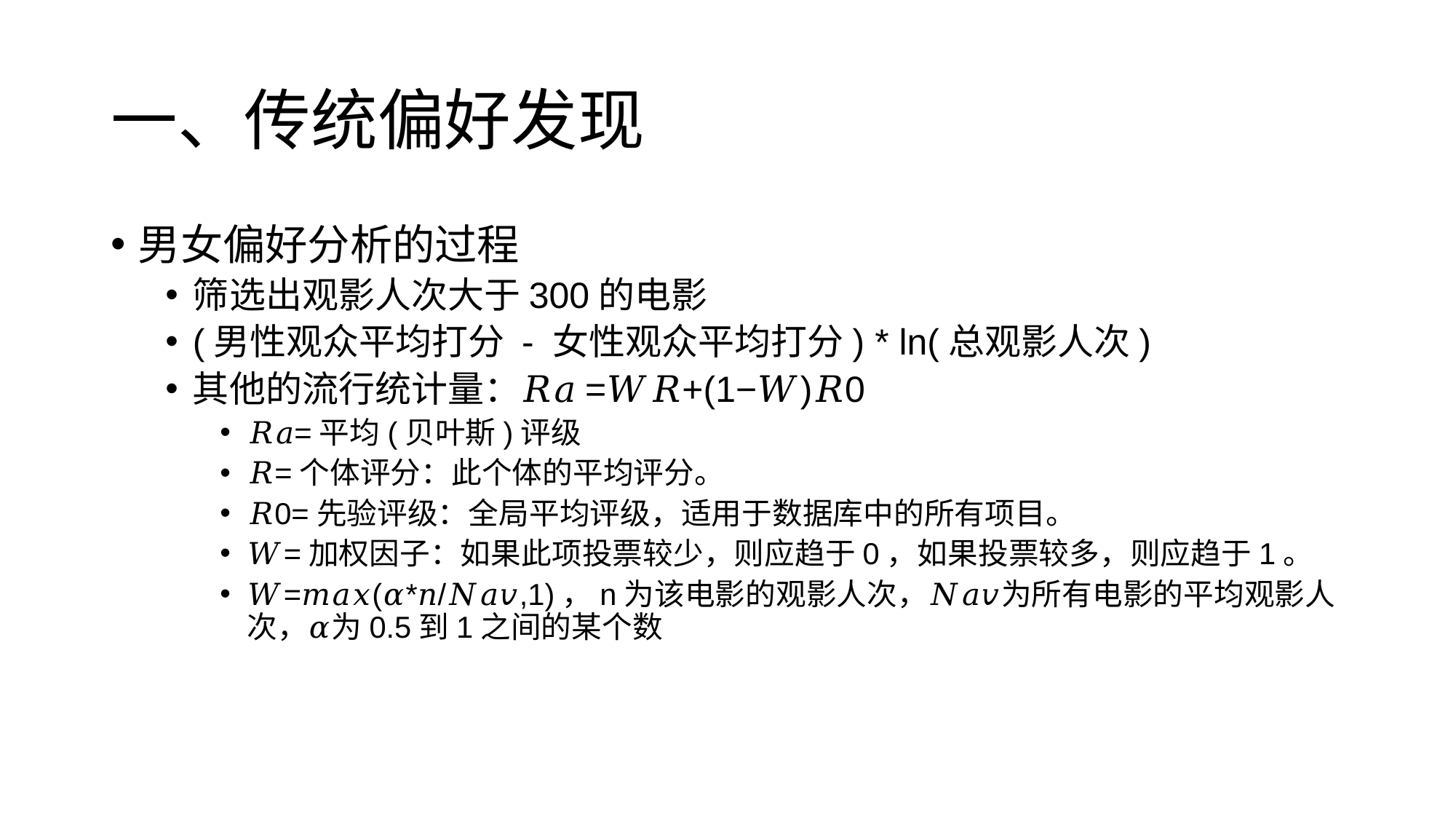

# 一、传统偏好发现
男女偏好分析的过程
筛选出观影人次大于300的电影
(男性观众平均打分 - 女性观众平均打分) * ln(总观影人次)
其他的流行统计量：𝑅𝑎=𝑊𝑅+(1−𝑊)𝑅0
𝑅𝑎=平均(贝叶斯)评级
𝑅=个体评分：此个体的平均评分。
𝑅0=先验评级：全局平均评级，适用于数据库中的所有项目。
𝑊=加权因子：如果此项投票较少，则应趋于0，如果投票较多，则应趋于1。
𝑊=𝑚𝑎𝑥(𝛼*𝑛/𝑁𝑎𝑣,1)，n为该电影的观影人次，𝑁𝑎𝑣为所有电影的平均观影人次，𝛼为0.5到1之间的某个数